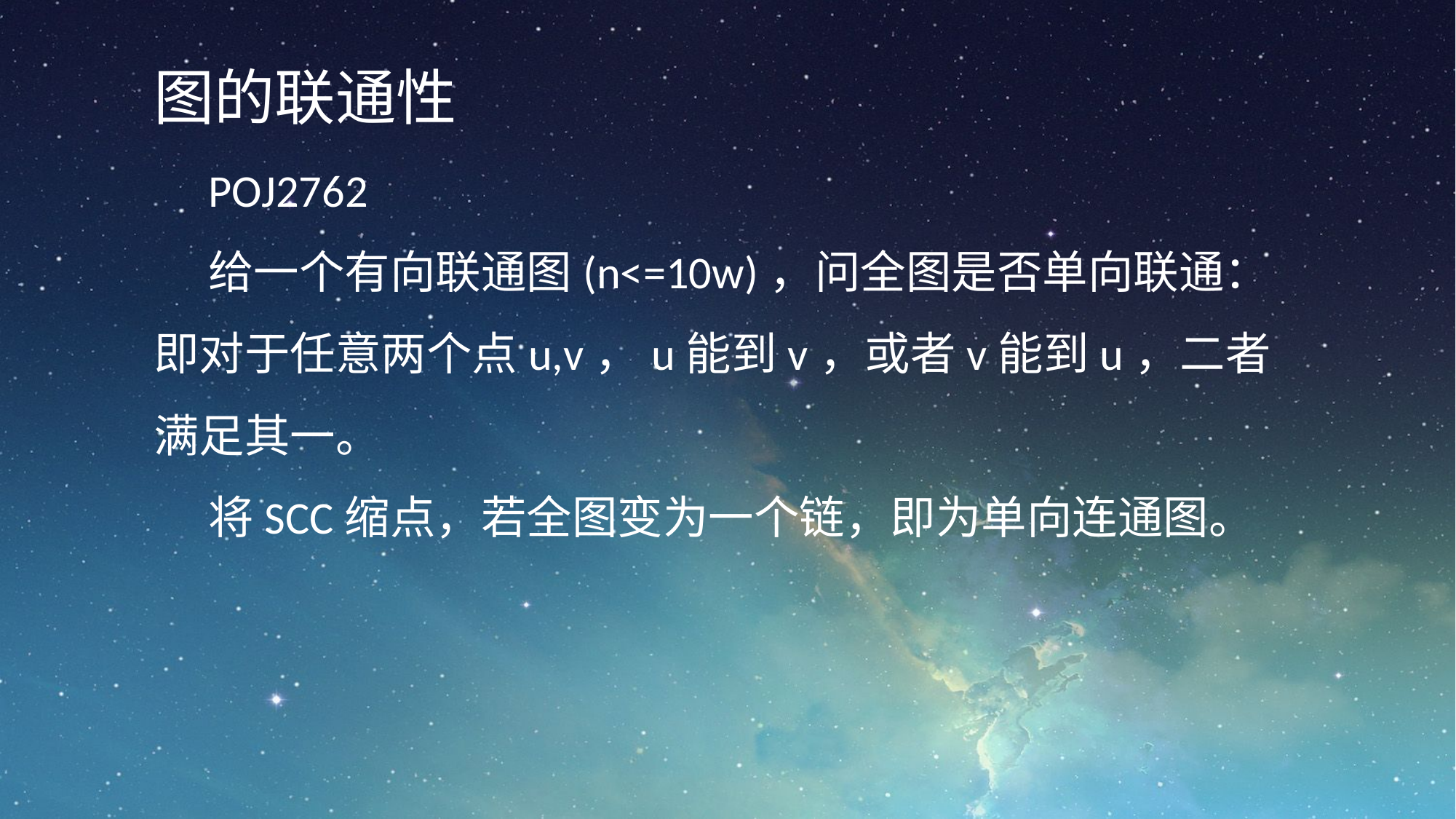

图的联通性
POJ2762
给一个有向联通图(n<=10w)，问全图是否单向联通：即对于任意两个点u,v，u能到v，或者v能到u，二者满足其一。
将SCC缩点，若全图变为一个链，即为单向连通图。